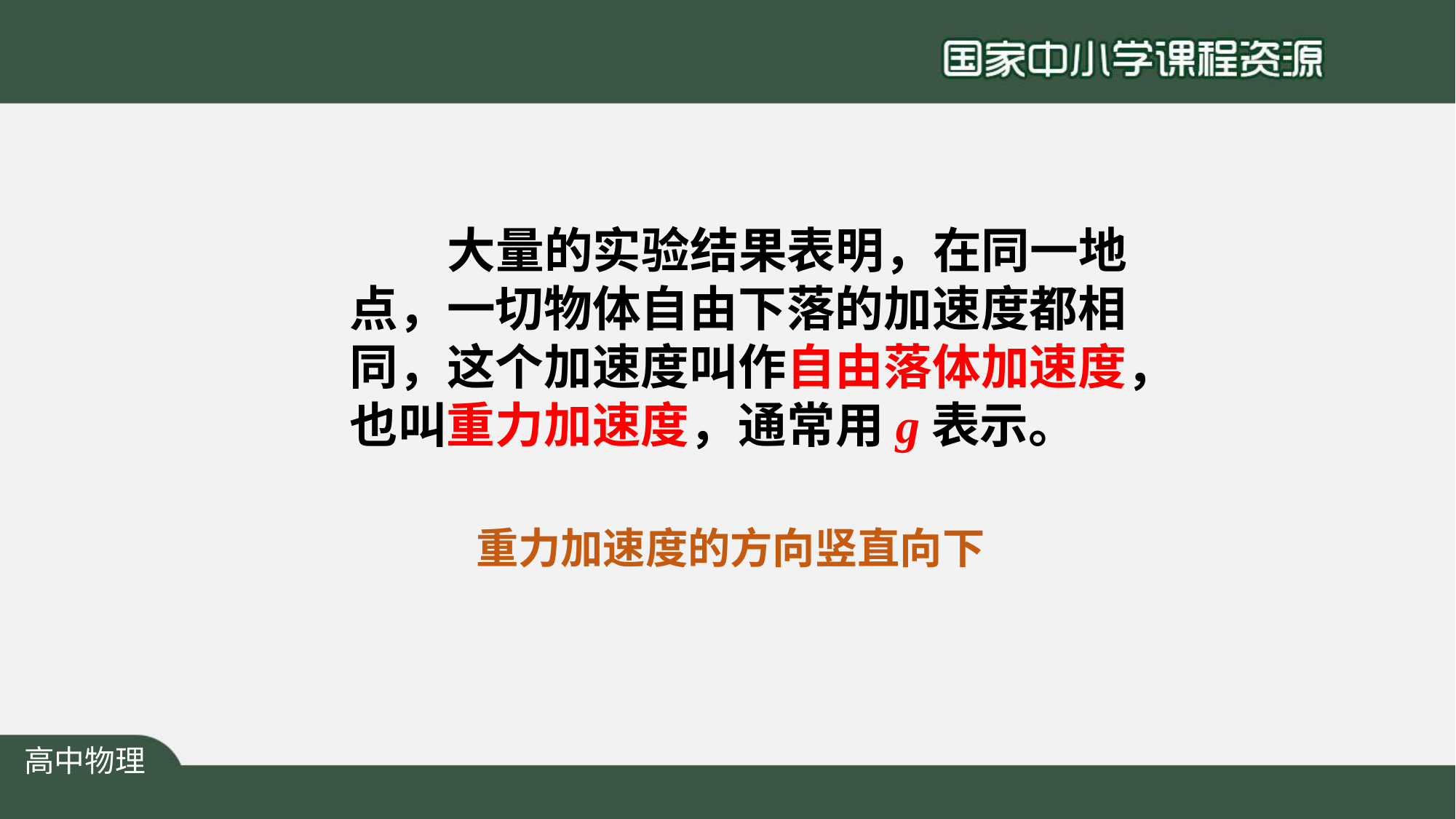

# 大量的实验结果表明，在同一地 点，一切物体自由下落的加速度都相 同，这个加速度叫作自由落体加速度， 也叫重力加速度，通常用g表示。
重力加速度的方向竖直向下
高中物理